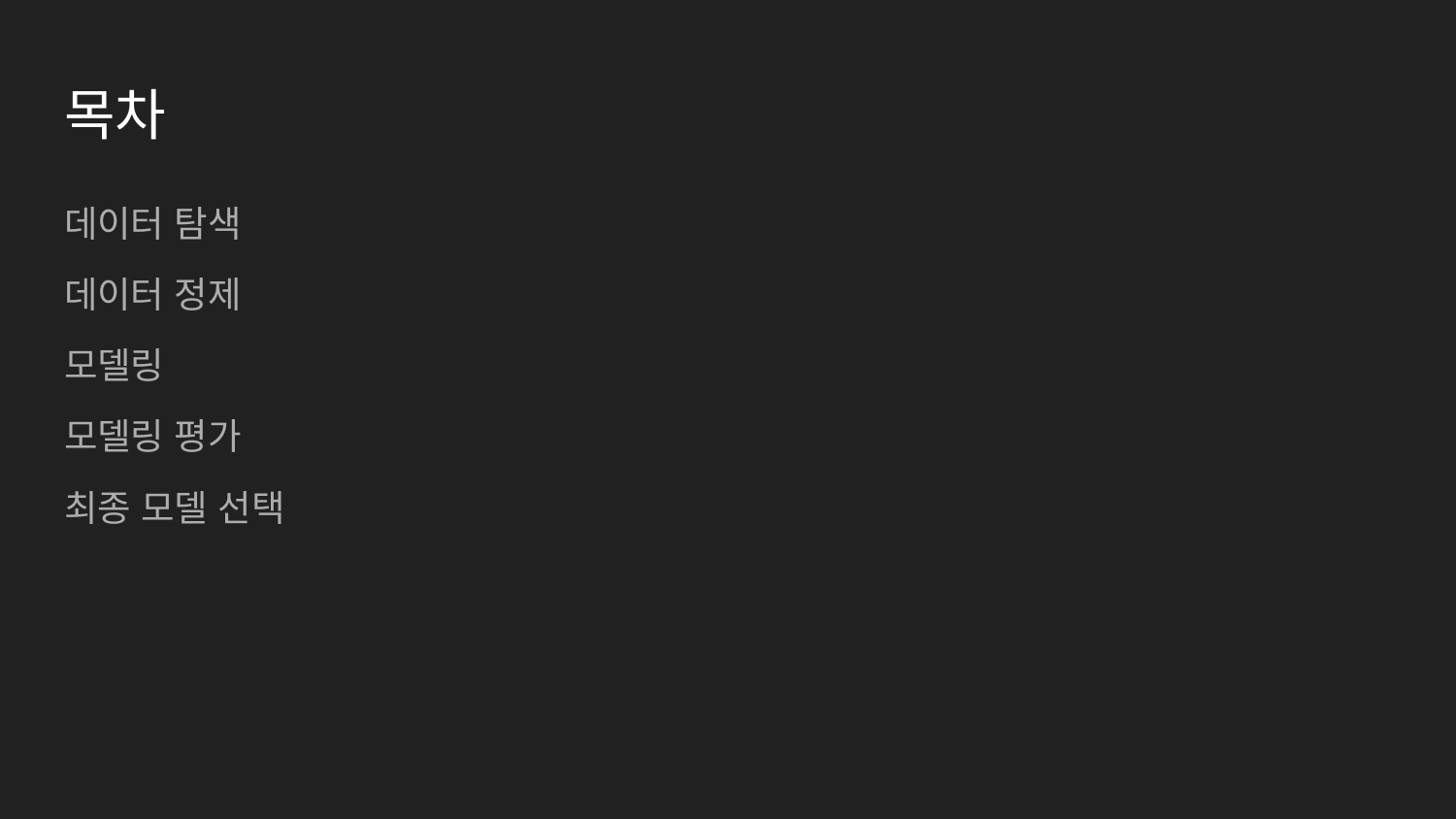

# 목차
데이터 탐색
데이터 정제
모델링
모델링 평가
최종 모델 선택